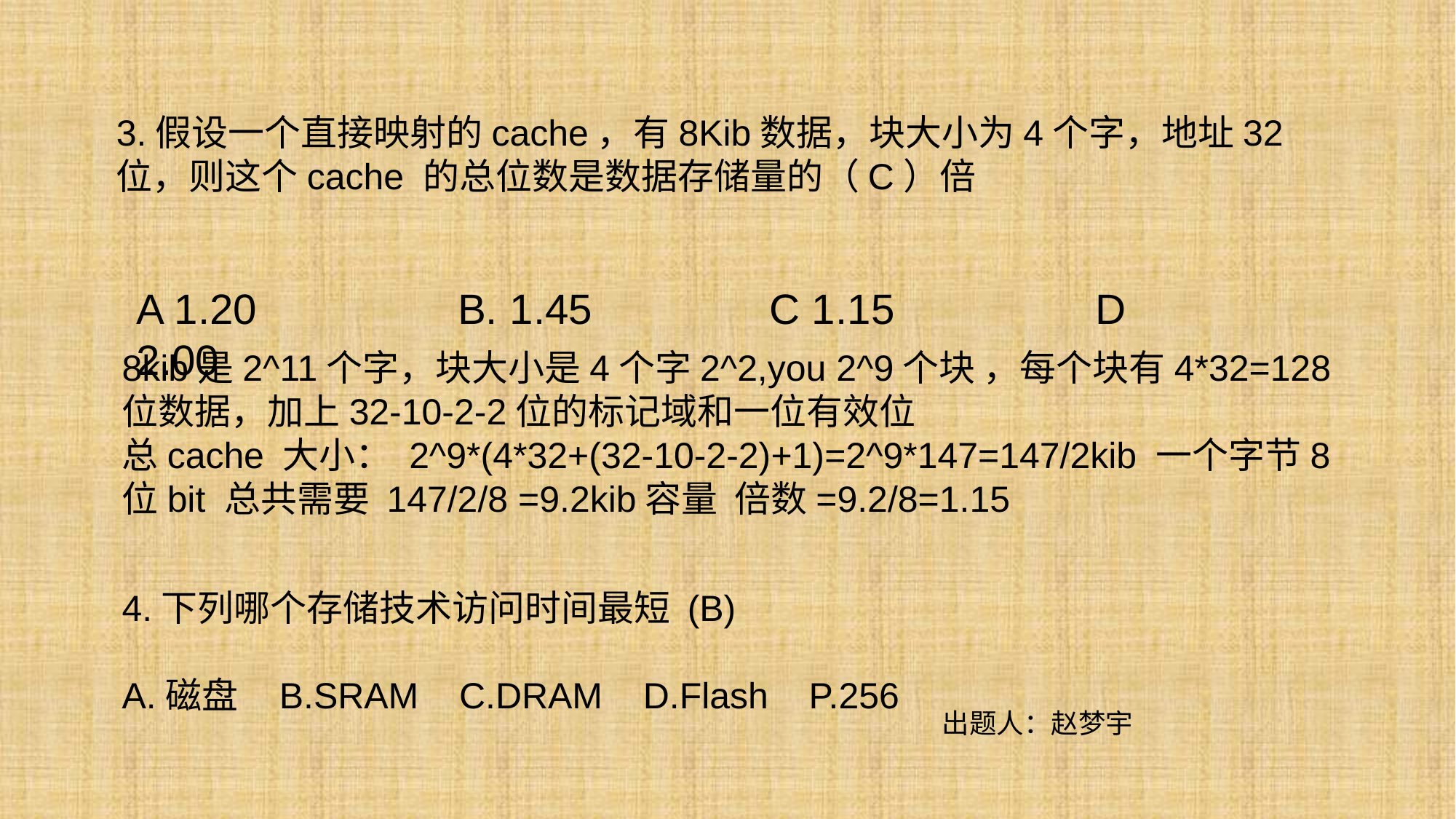

3.假设一个直接映射的cache，有8Kib数据，块大小为4个字，地址32位，则这个cache 的总位数是数据存储量的（C）倍
A 1.20                 B. 1.45               C 1.15                 D 2.00
8kib是2^11个字，块大小是4个字2^2,you 2^9个块 ，每个块有4*32=128位数据，加上32-10-2-2位的标记域和一位有效位
总cache 大小： 2^9*(4*32+(32-10-2-2)+1)=2^9*147=147/2kib 一个字节8位bit 总共需要 147/2/8 =9.2kib容量  倍数=9.2/8=1.15

4.下列哪个存储技术访问时间最短 (B)

A.磁盘    B.SRAM    C.DRAM    D.Flash    P.256

出题人：赵梦宇